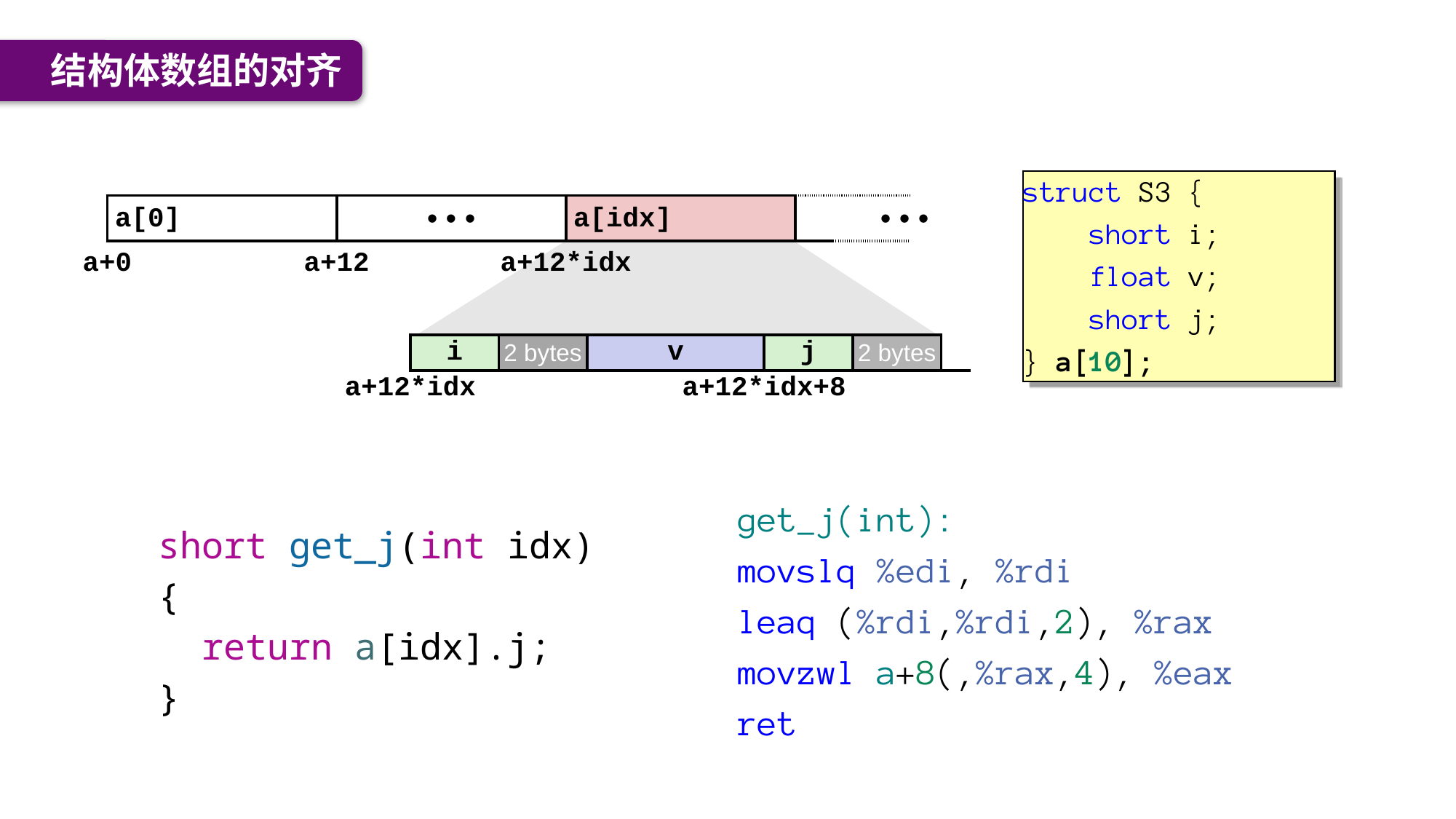

结构体数组的对齐

struct S3 {
    short i;
    float v;
    short j;
} a[10];
|  | a[0] |  |  |  |  | • • • |  |  |  | a[idx] |  |  |  | • • |  |  | • |  |  |  |
| --- | --- | --- | --- | --- | --- | --- | --- | --- | --- | --- | --- | --- | --- | --- | --- | --- | --- | --- | --- | --- |
| a+0 |  |  |  |  | a+12 |  |  |  | a+12\*idx |  |  |  |  |  |  |  |  |  |  |  |

|  |  |  |  |  | i | 2 bytes |  | v |  |  | j | 2 bytes |  |  |  |
| --- | --- | --- | --- | --- | --- | --- | --- | --- | --- | --- | --- | --- | --- | --- | --- |
|  |  |  |  | a+12\*idx |  |  |  |  |  | a+12\*idx+8 |  |  |  |  |  |
get_j(int):
movslq %edi, %rdi
leaq (%rdi,%rdi,2), %rax
movzwl a+8(,%rax,4), %eax
ret
short get_j(int idx)
{
  return a[idx].j;
}